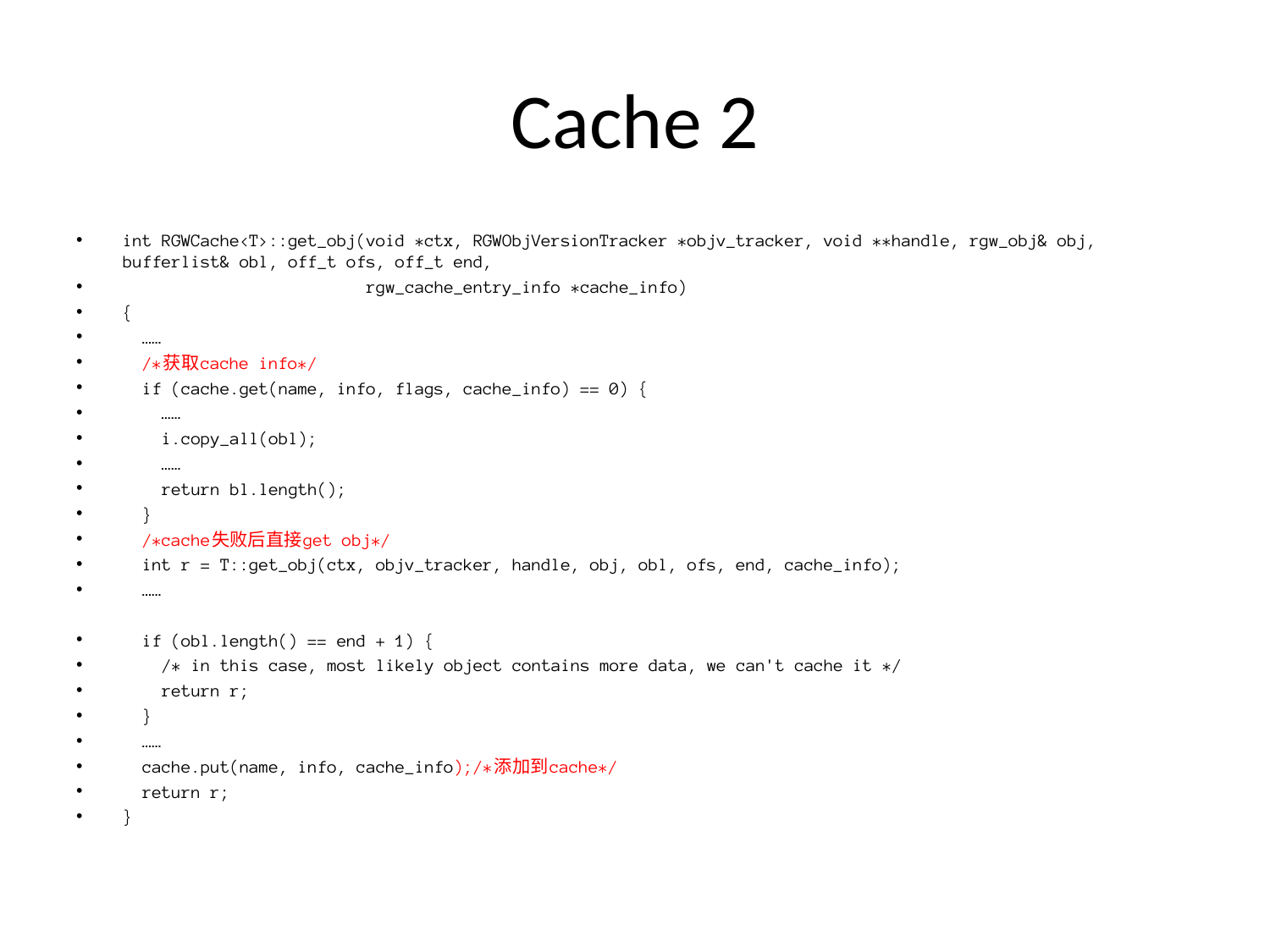

# Cache 2
int RGWCache<T>::get_obj(void *ctx, RGWObjVersionTracker *objv_tracker, void **handle, rgw_obj& obj, bufferlist& obl, off_t ofs, off_t end,
                         rgw_cache_entry_info *cache_info)
{
  ……
  /*获取cache info*/
  if (cache.get(name, info, flags, cache_info) == 0) {
    ……
    i.copy_all(obl);
    ……
    return bl.length();
  }
  /*cache失败后直接get obj*/
  int r = T::get_obj(ctx, objv_tracker, handle, obj, obl, ofs, end, cache_info);
  ……

  if (obl.length() == end + 1) {
    /* in this case, most likely object contains more data, we can't cache it */
    return r;
  }
  ……
  cache.put(name, info, cache_info);/*添加到cache*/
  return r;
}